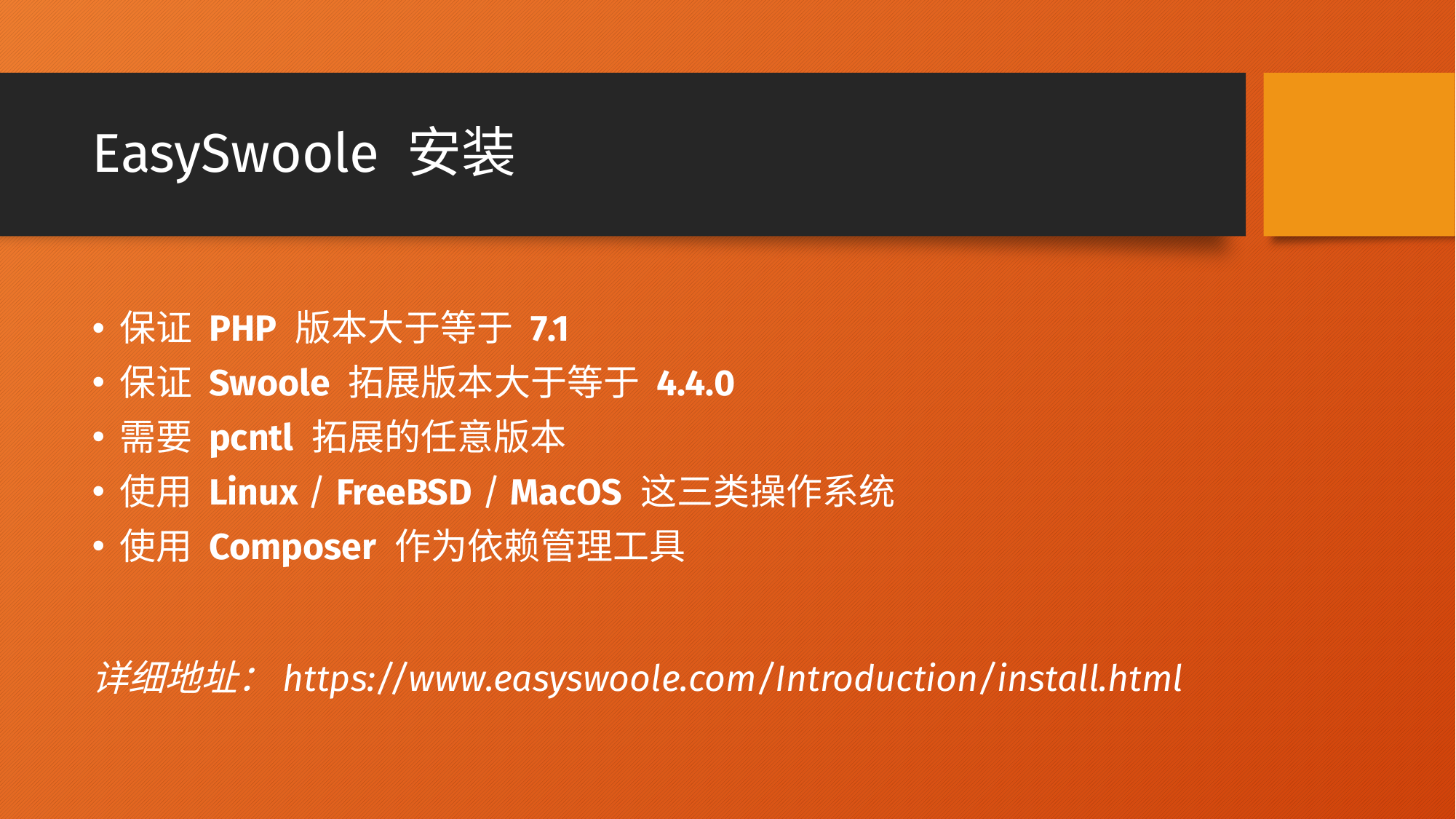

# EasySwoole 安装

保证 PHP 版本大于等于 7.1
保证 Swoole 拓展版本大于等于 4.4.0
需要 pcntl 拓展的任意版本
使用 Linux / FreeBSD / MacOS 这三类操作系统
使用 Composer 作为依赖管理工具

详细地址：https://www.easyswoole.com/Introduction/install.html